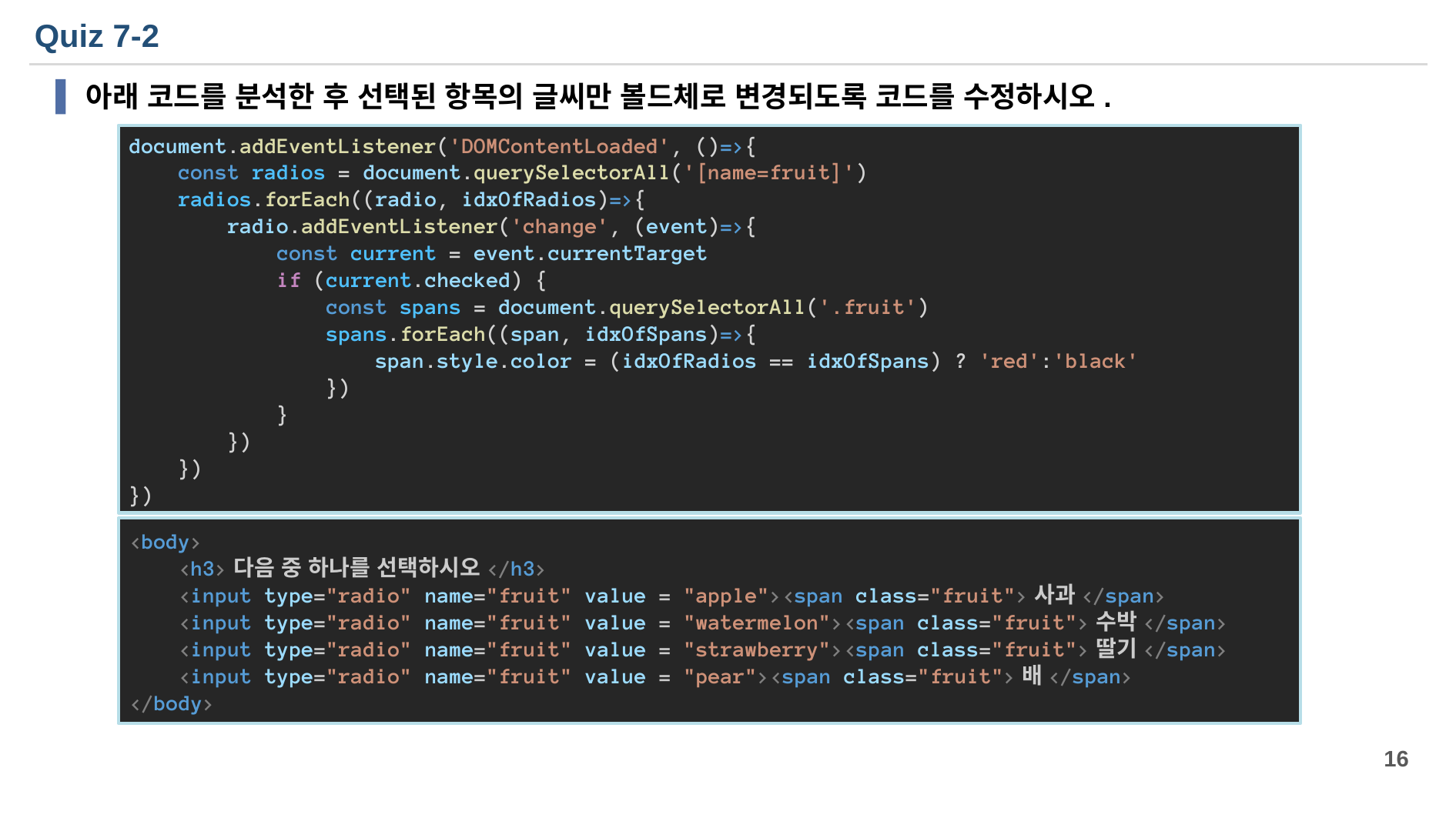

# Quiz 7-2
아래 코드를 분석한 후 선택된 항목의 글씨만 볼드체로 변경되도록 코드를 수정하시오.

document.addEventListener('DOMContentLoaded', ()=>{
    const radios = document.querySelectorAll('[name=fruit]')
    radios.forEach((radio, idxOfRadios)=>{
        radio.addEventListener('change', (event)=>{
            const current = event.currentTarget
            if (current.checked) {
                const spans = document.querySelectorAll('.fruit')
                spans.forEach((span, idxOfSpans)=>{
                    span.style.color = (idxOfRadios == idxOfSpans) ? 'red':'black'
                })
            }
        })
    })
})
<body>
    <h3>다음 중 하나를 선택하시오</h3>
    <input type="radio" name="fruit" value = "apple"><span class="fruit">사과</span>
    <input type="radio" name="fruit" value = "watermelon"><span class="fruit">수박</span>
    <input type="radio" name="fruit" value = "strawberry"><span class="fruit">딸기</span>
    <input type="radio" name="fruit" value = "pear"><span class="fruit">배</span>
</body>
16